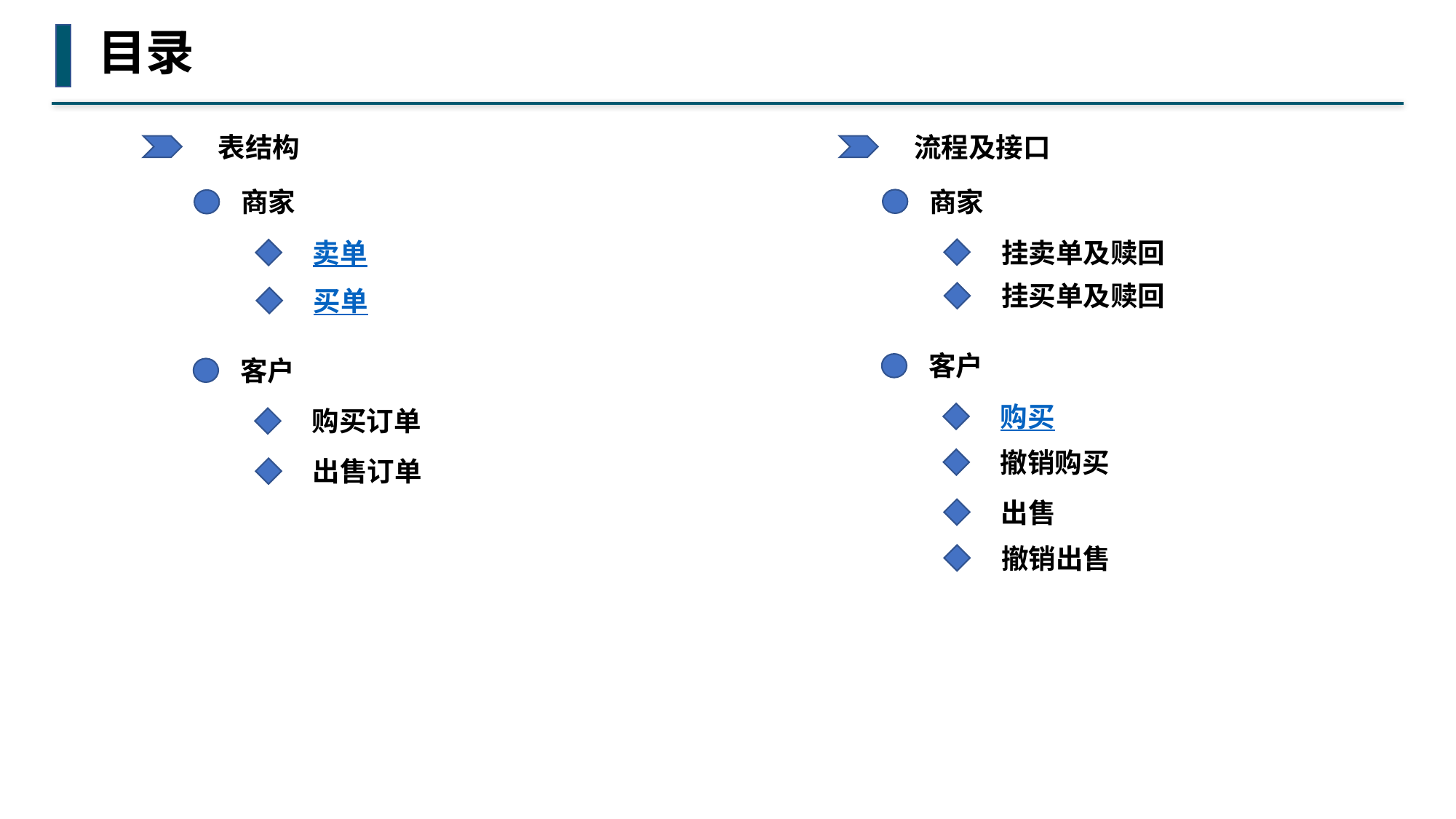

目录

表结构

流程及接口

商家

商家

挂卖单及赎回

卖单

挂买单及赎回

买单

客户

客户

购买

购买订单

撤销购买

出售订单

出售

撤销出售